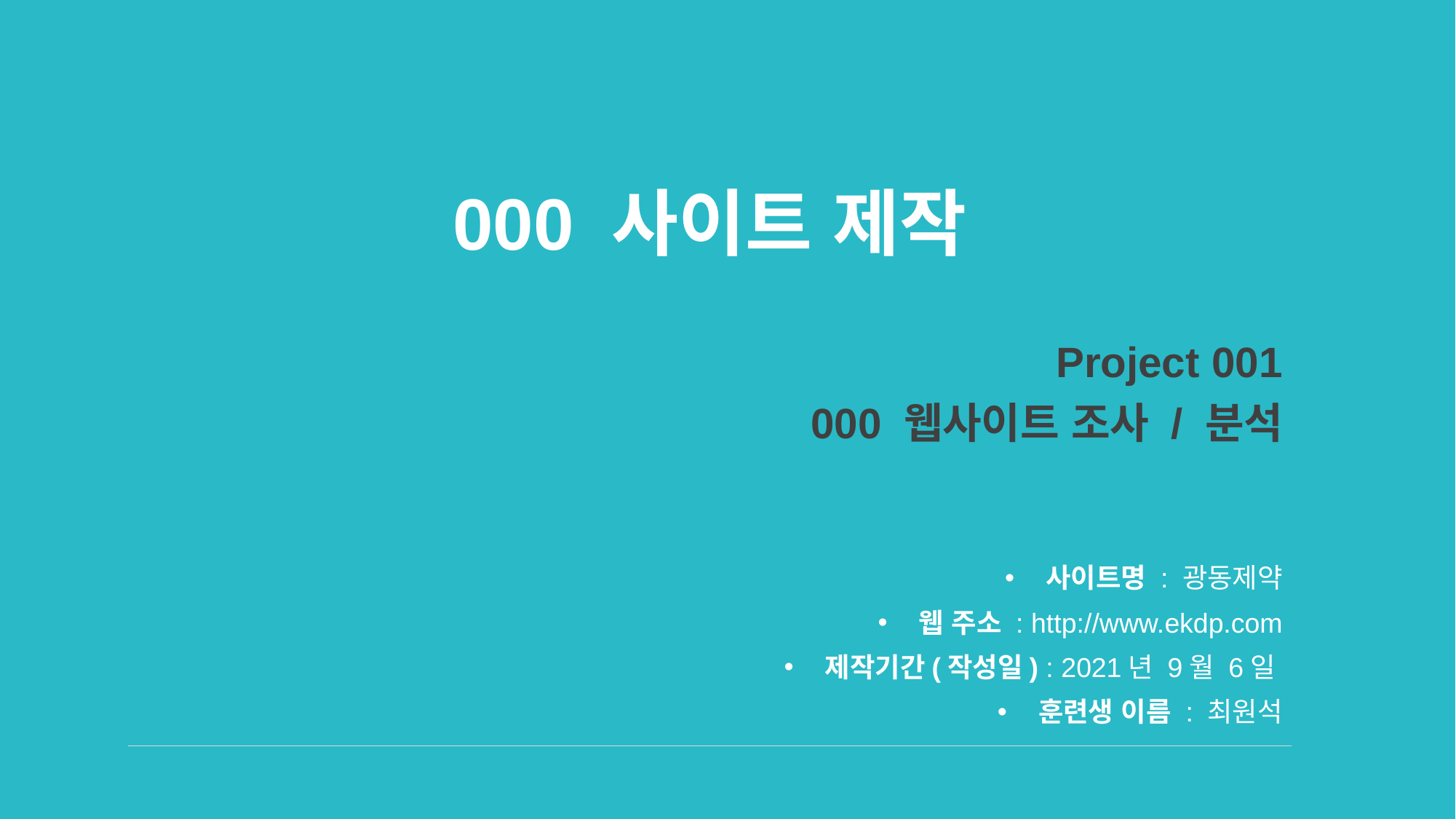

# 000 사이트 제작
Project 001
000 웹사이트 조사 / 분석
사이트명 : 광동제약
웹 주소 : http://www.ekdp.com
제작기간(작성일) : 2021년 9월 6일
훈련생 이름 : 최원석